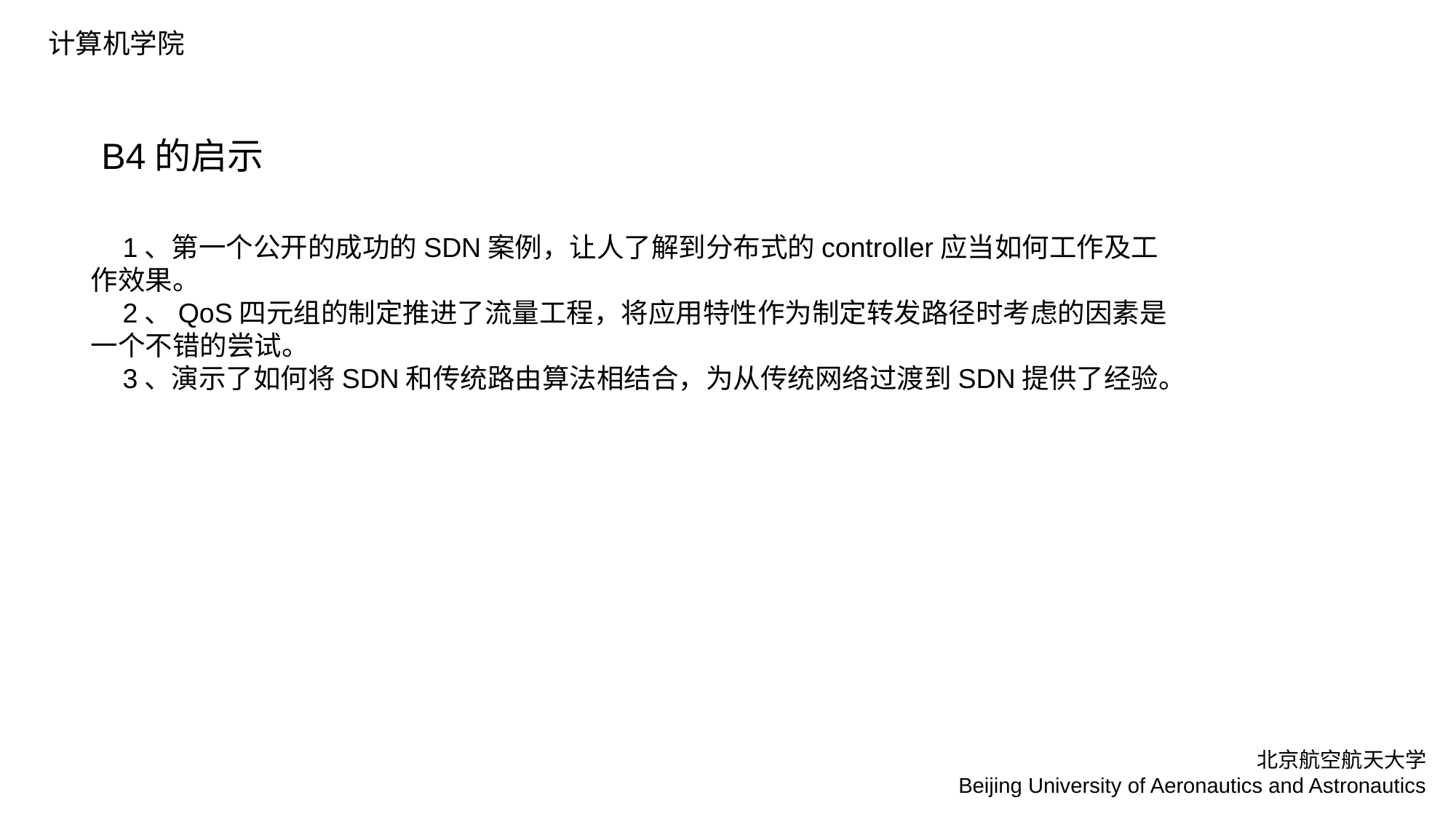

B4的启示
1、第一个公开的成功的SDN案例，让人了解到分布式的controller应当如何工作及工作效果。
2、QoS四元组的制定推进了流量工程，将应用特性作为制定转发路径时考虑的因素是一个不错的尝试。
3、演示了如何将SDN和传统路由算法相结合，为从传统网络过渡到SDN提供了经验。